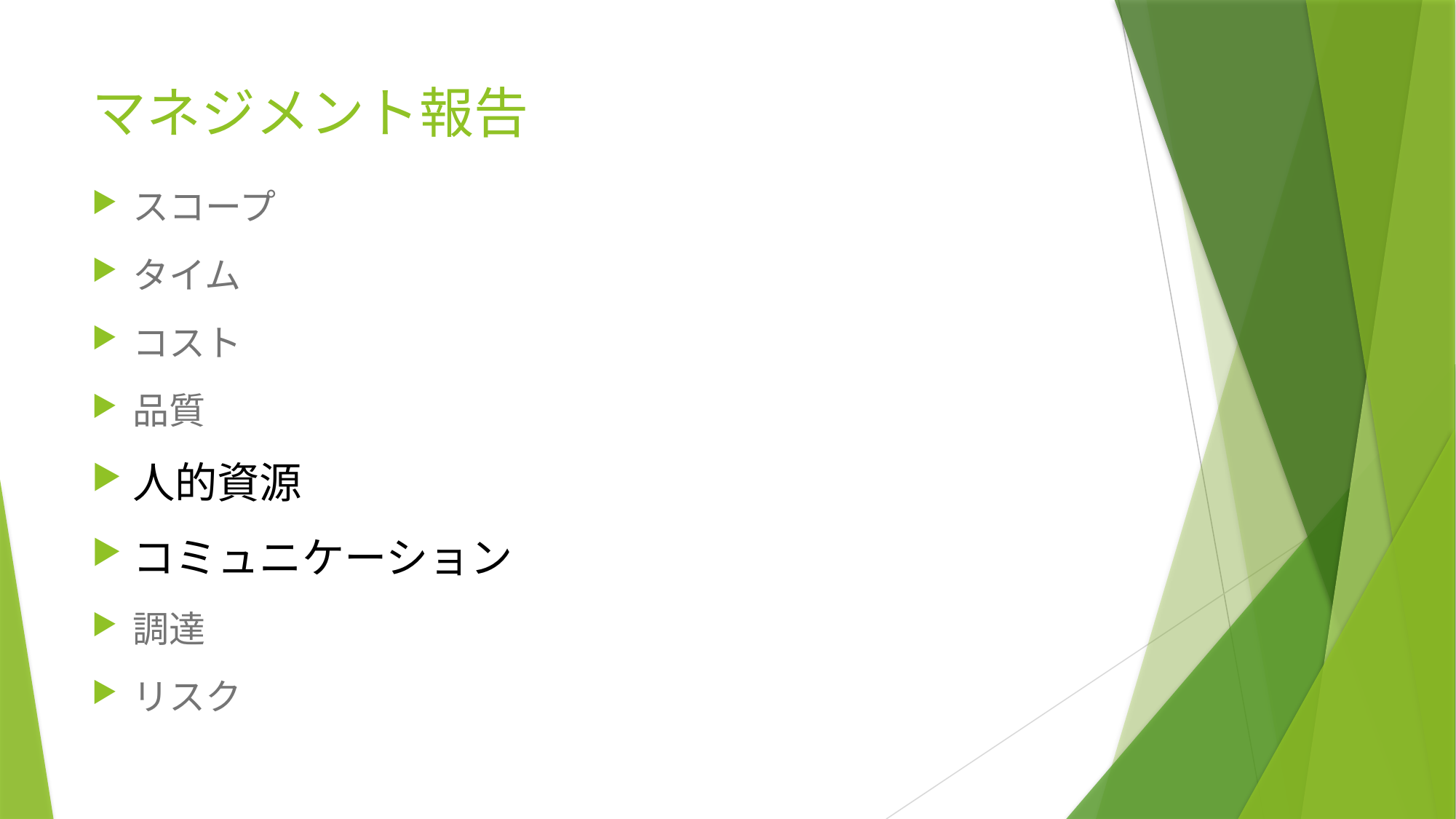

# マネジメント報告
スコープ
タイム
コスト
品質
人的資源
コミュニケーション
調達
リスク